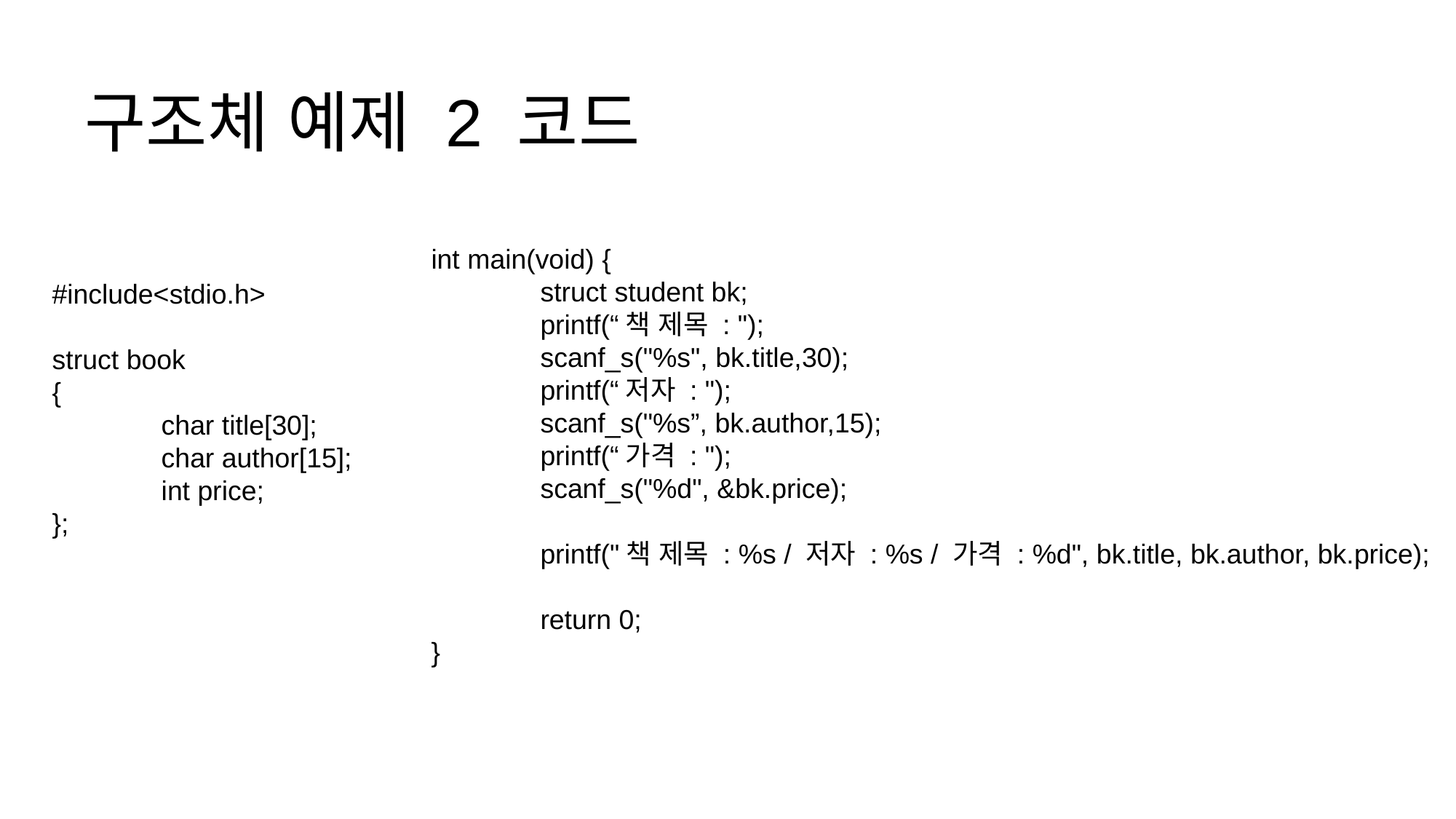

# 구조체 예제 2 코드

int main(void) {
	struct student bk;
	printf(“책 제목 : ");
	scanf_s("%s", bk.title,30);
	printf(“저자 : ");
	scanf_s("%s”, bk.author,15);
	printf(“가격 : ");
	scanf_s("%d", &bk.price);

	printf("책 제목 : %s / 저자 : %s / 가격 : %d", bk.title, bk.author, bk.price);

	return 0;
}
#include<stdio.h>

struct book
{
	char title[30];
	char author[15];
	int price;
};